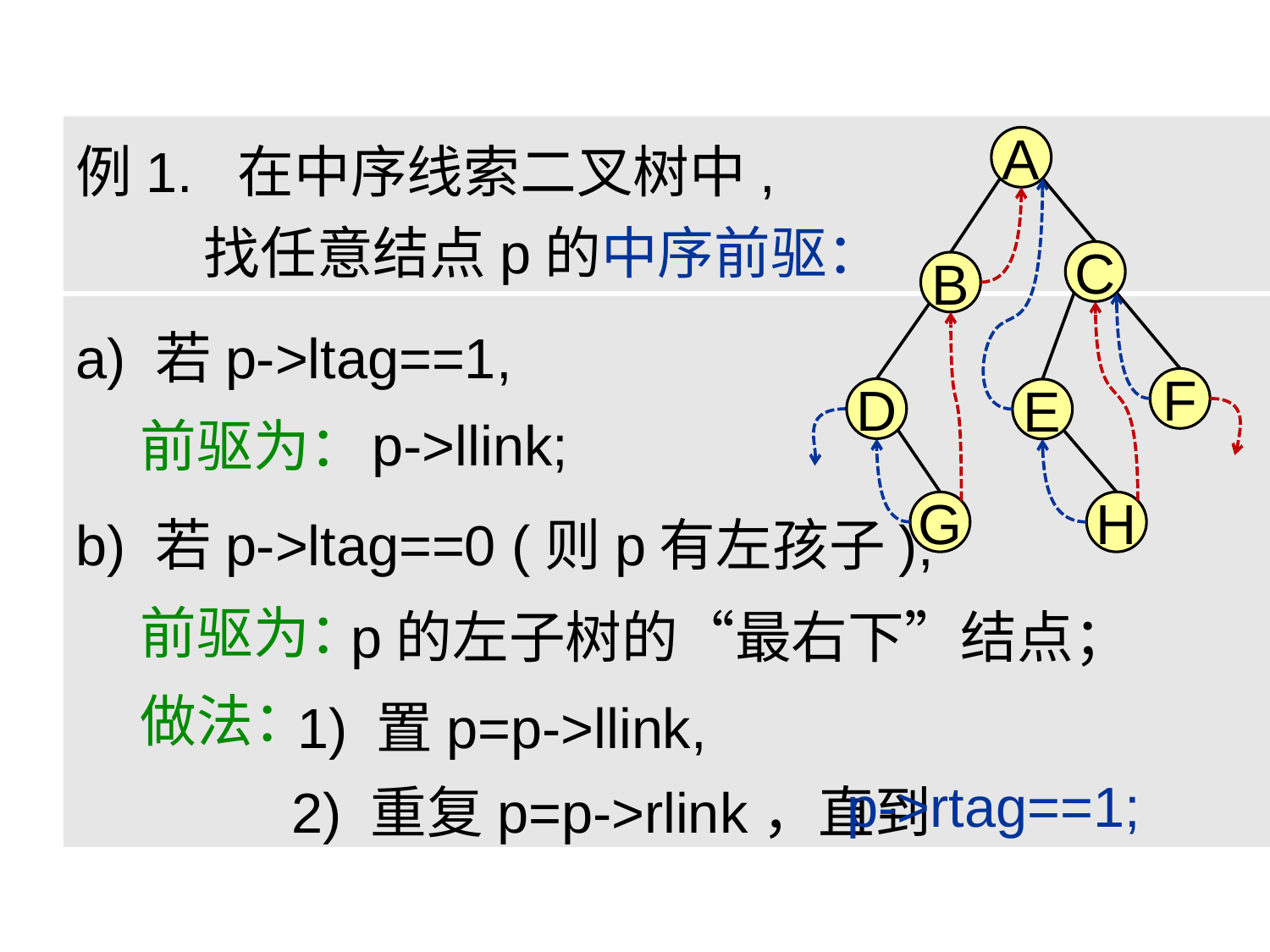

例1.  在中序线索二叉树中,
         找任意结点p的中序前驱：
A
C
B
a) 若p->ltag==1,
    前驱为：
b) 若p->ltag==0 (则p有左孩子),
    前驱为：
    做法：

F
D
E
p->llink;
G
H
p的左子树的“最右下”结点；
1) 置p=p->llink,
 p->rtag==1;
2) 重复p=p->rlink，直到